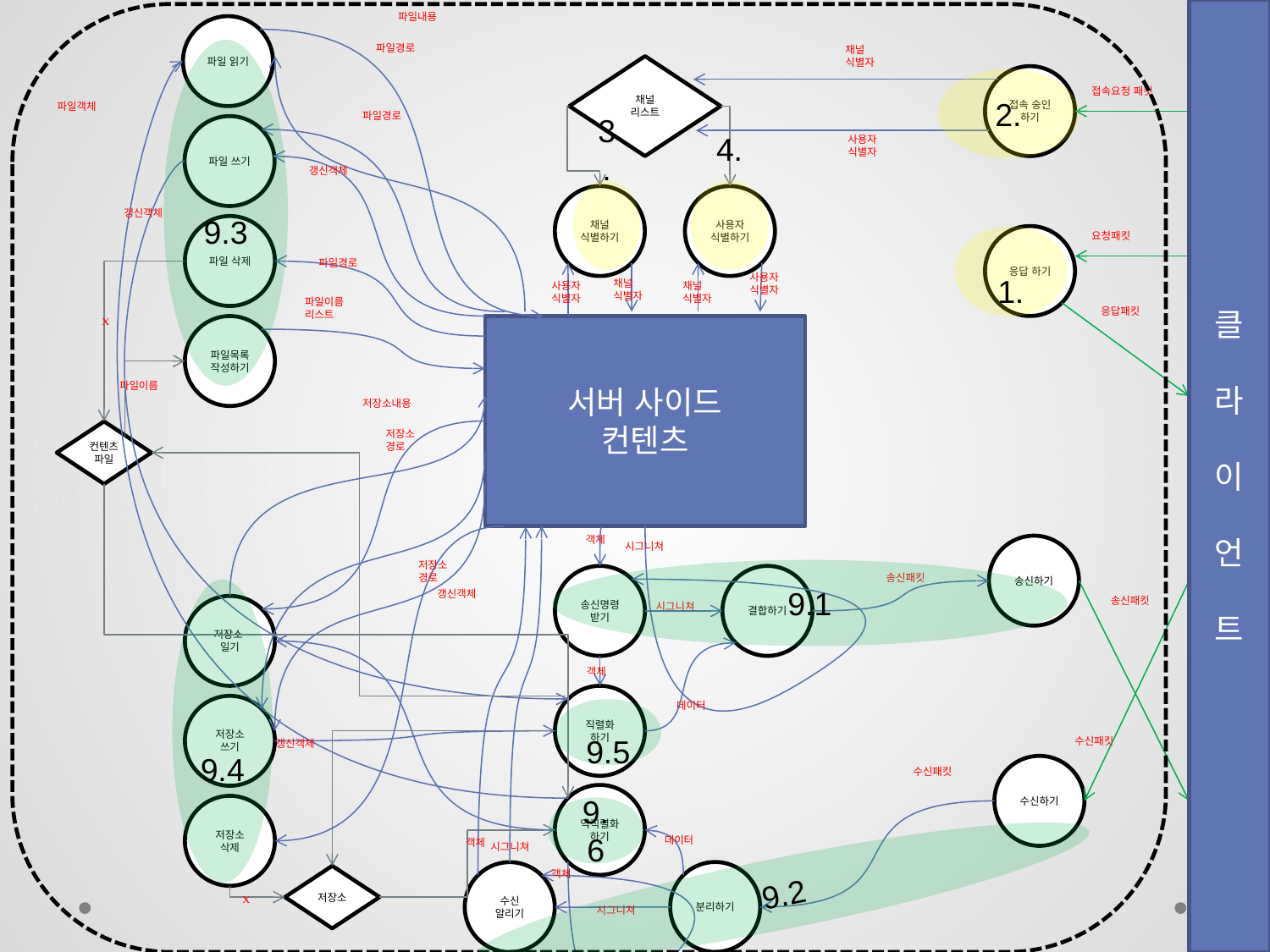

클

라

이

언

트
파일내용

파일 읽기
파일경로
채널
식별자
        9.3
채널
리스트
접속 숭인
하기
2.
접속요청 패킷
파일객체
파일경로
파일 쓰기
사용자
식별자
갱신객체
4.

3.

채널
식별하기
사용자
식별하기
갱신객체
파일 삭제
요청패킷
응답 하기
    1.
파일경로
사용자
식별자
채널
식별자
채널
식별자
사용자
식별자
파일이름
리스트
응답패킷
x
파일목록
작성하기
서버 사이드
컨텐츠
파일이름
저장소내용
저장소
경로
컨텐츠
파일
객체
시그니쳐
송신하기
저장소
경로
9.1
송신패킷
송신명령
받기
결합하기
         9.4
갱신객체
송신패킷
시그니쳐
저장소
일기
객체
직렬화
하기
데이터
저장소
쓰기
 9.5
수신패킷
갱신객체
수신하기
수신패킷
역직렬화
하기
저장소
삭제
 9.6

데이터
객체
시그니쳐
객체
분리하기
수신
알리기
저장소
x
시그니쳐
9.2